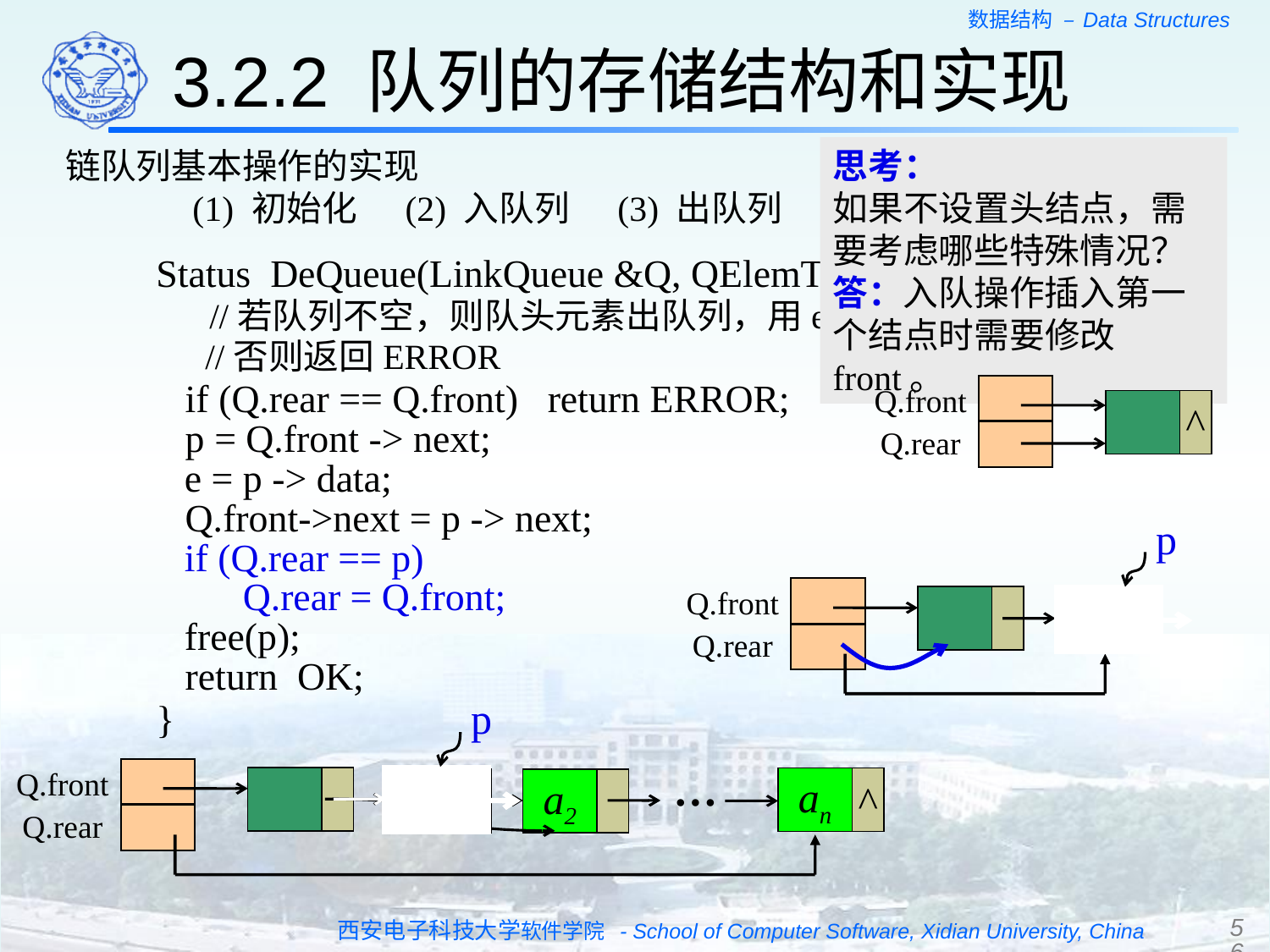

3.2.2 队列的存储结构和实现
思考：
如果不设置头结点，需要考虑哪些特殊情况？
答：入队操作插入第一个结点时需要修改front。
链队列基本操作的实现
	(1) 初始化     (2) 入队列     (3) 出队列
	Status  DeQueue(LinkQueue &Q, QElemType &e){
	      //若队列不空，则队头元素出队列，用e带回其值，返回OK
          //否则返回ERROR
	   if (Q.rear == Q.front)   return ERROR;
	   p = Q.front -> next;
       e = p -> data;
	   Q.front->next = p -> next;
       if (Q.rear == p)
             Q.rear = Q.front;
       free(p);
	   return  OK;
	}
Q.front

^

Q.rear

p
Q.front

a1
^

Q.rear

p
…
Q.front

an
^
a1

a2

Q.rear

56